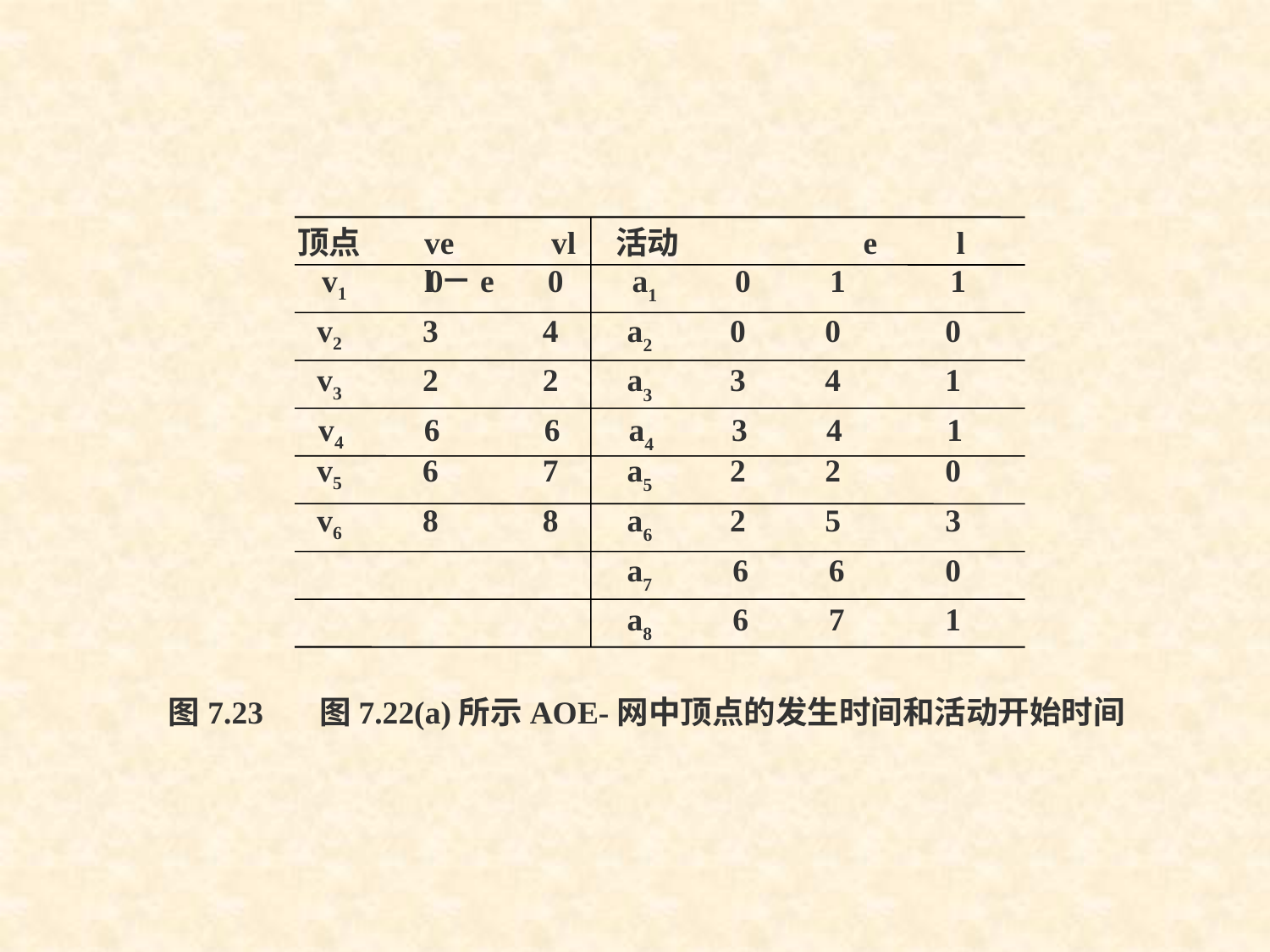

顶点	ve	vl    活动	       e	   l	l－e

v1          0             0	       a1	    0	1             1
v2          3             4	       a2	    0	0             0
v3          2             2	       a3	    3	4             1
v4          6             6	       a4	    3	4             1
v5          6             7	       a5	    2	2             0
v6          8             8	       a6	    2	5             3
 a7          6          6	         0
 a8          6          7	         1

图7.23	  图7.22(a)所示AOE-网中顶点的发生时间和活动开始时间